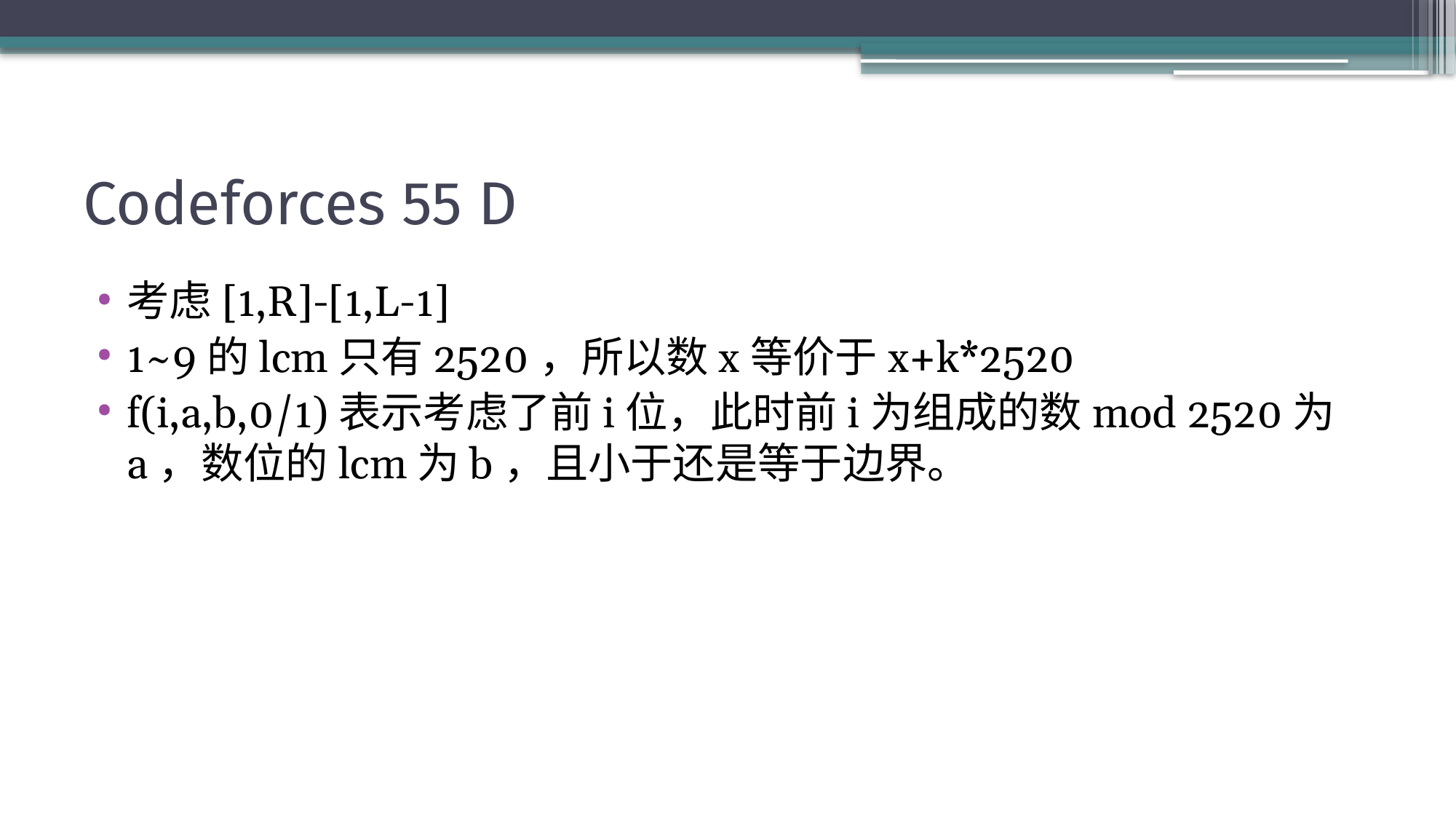

# Codeforces 55 D
考虑[1,R]-[1,L-1]
1~9的lcm只有2520，所以数x等价于x+k*2520
f(i,a,b,0/1)表示考虑了前i位，此时前i为组成的数mod 2520为a，数位的lcm为b，且小于还是等于边界。